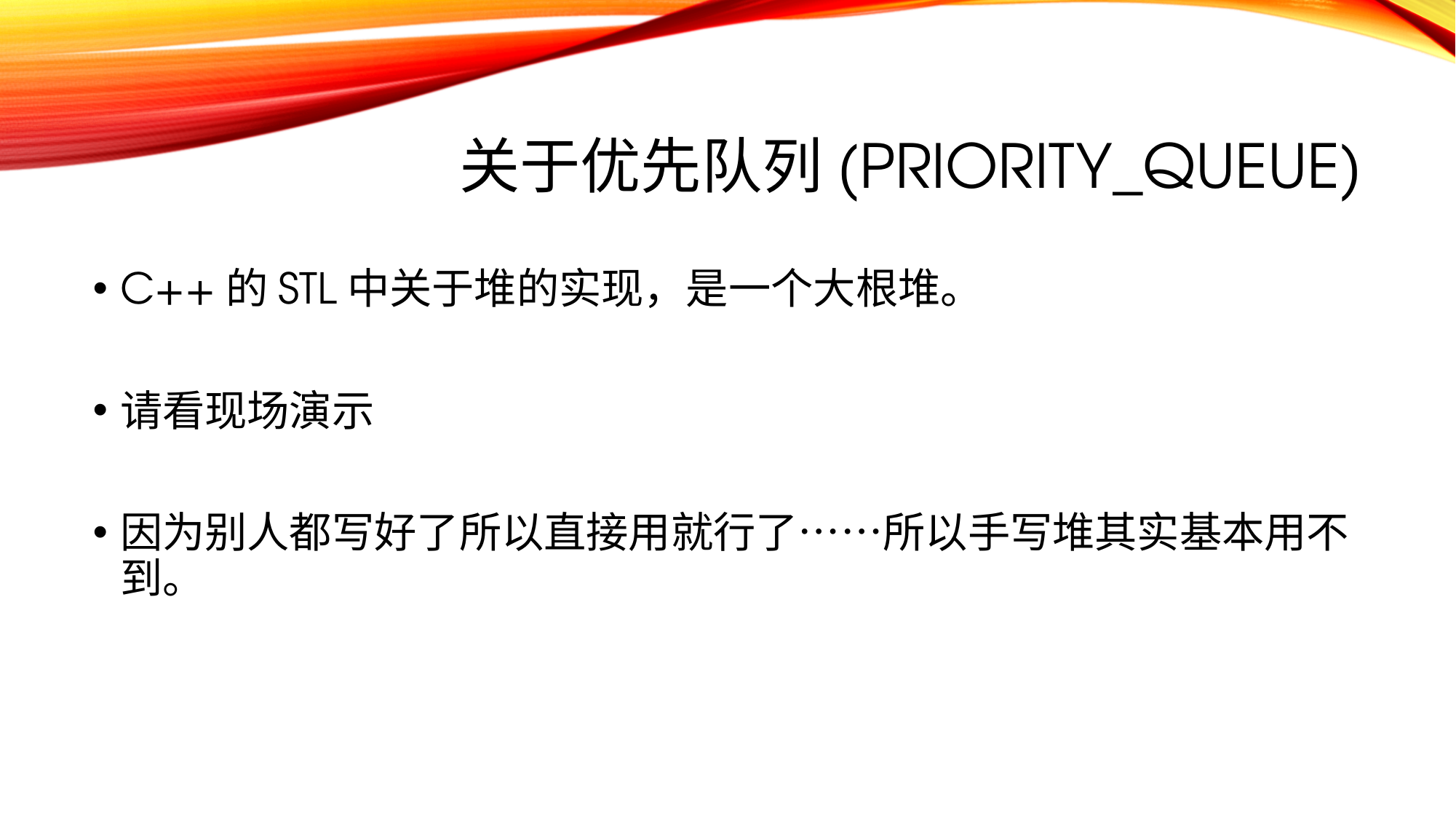

# 关于优先队列(priority_queue)
C++的STL中关于堆的实现，是一个大根堆。

请看现场演示

因为别人都写好了所以直接用就行了……所以手写堆其实基本用不到。